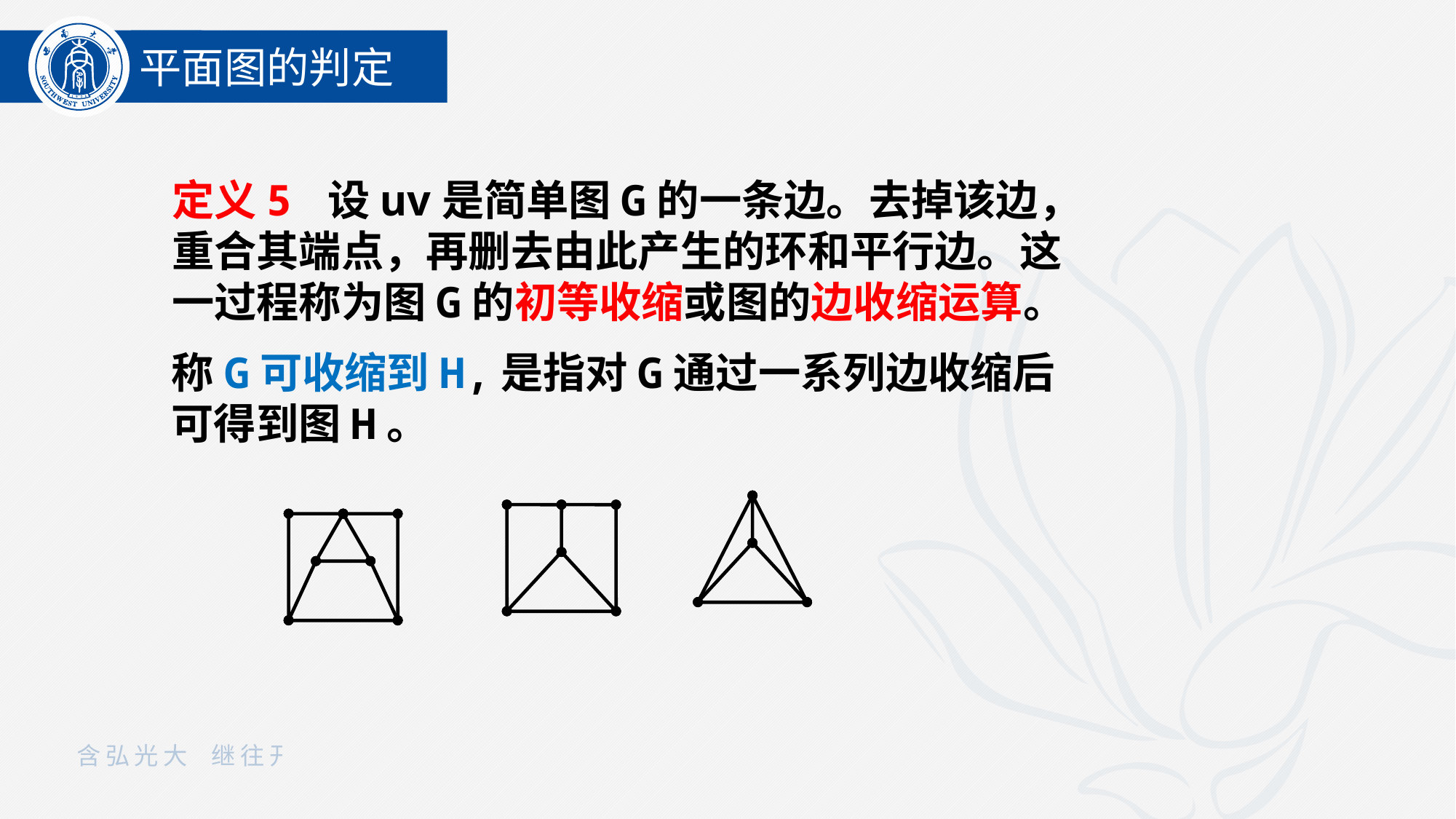

平面图的判定
定义5 设uv是简单图G的一条边。去掉该边，重合其端点，再删去由此产生的环和平行边。这一过程称为图G的初等收缩或图的边收缩运算。
称G可收缩到H,是指对G通过一系列边收缩后可得到图H。